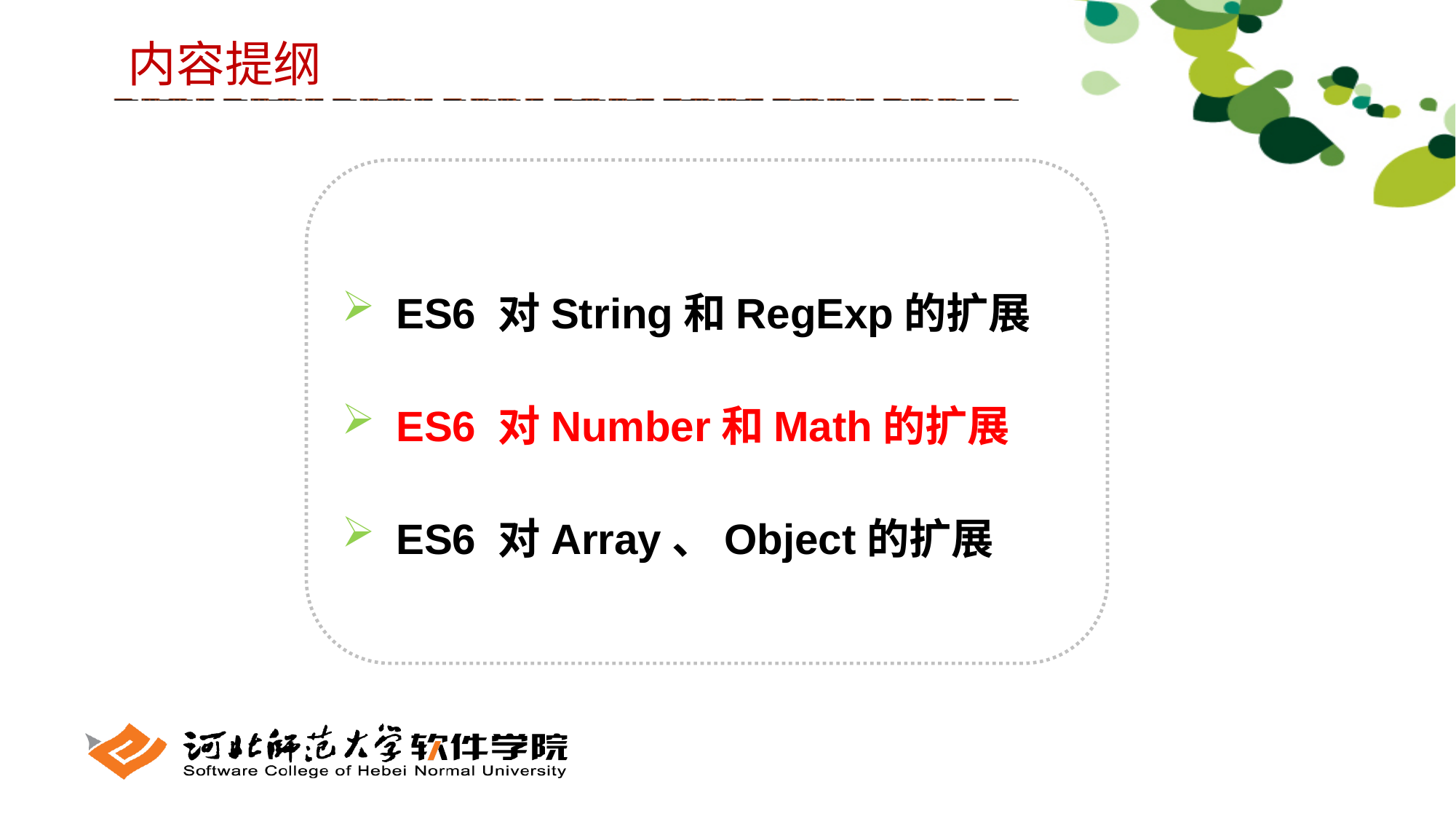

内容提纲
ES6 对String和RegExp的扩展
ES6 对Number和Math的扩展
ES6 对Array、Object的扩展